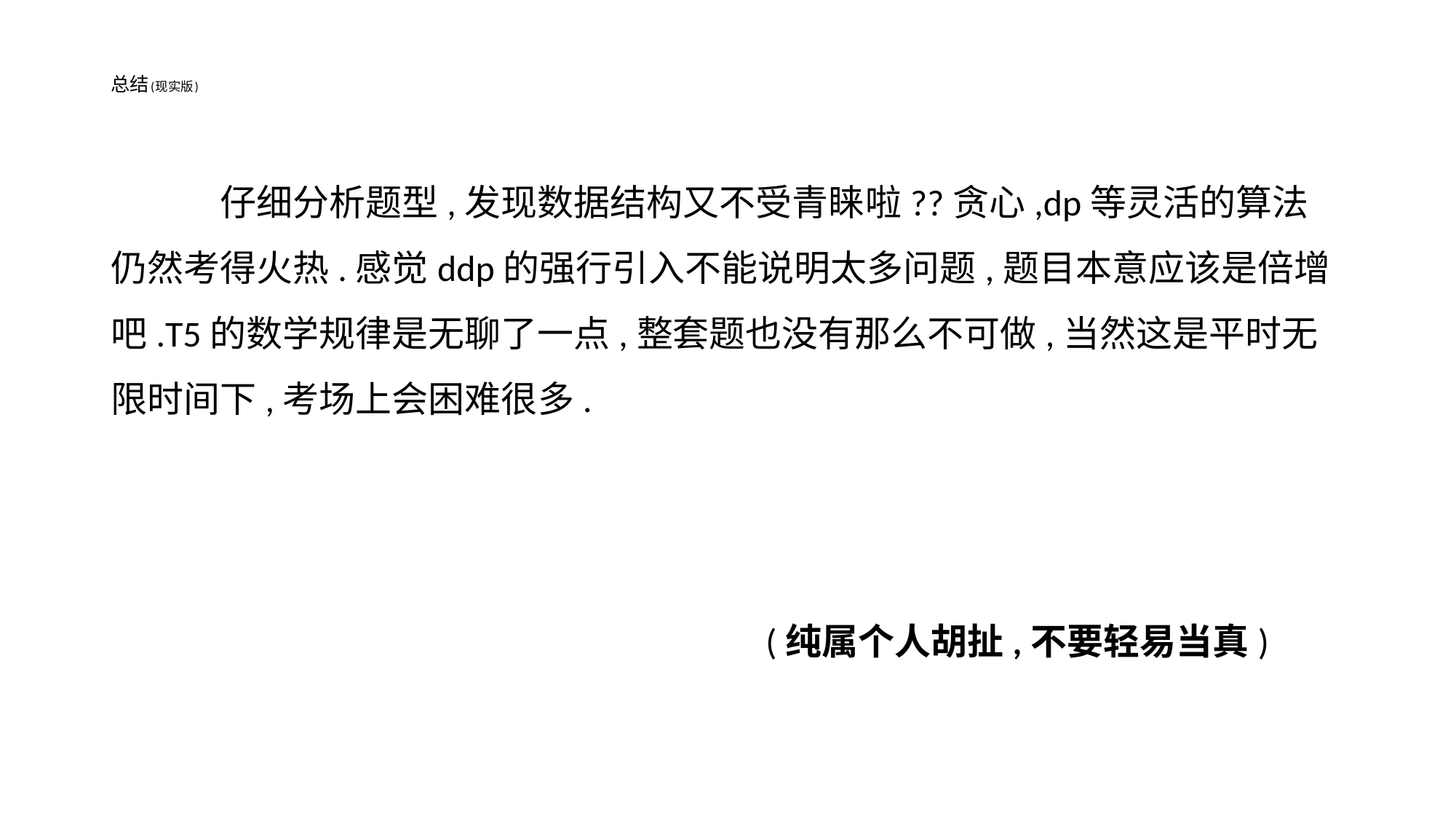

# 总结(现实版)
	仔细分析题型,发现数据结构又不受青睐啦??贪心,dp等灵活的算法仍然考得火热.感觉ddp的强行引入不能说明太多问题,题目本意应该是倍增吧.T5的数学规律是无聊了一点,整套题也没有那么不可做,当然这是平时无限时间下,考场上会困难很多.

						(纯属个人胡扯,不要轻易当真)